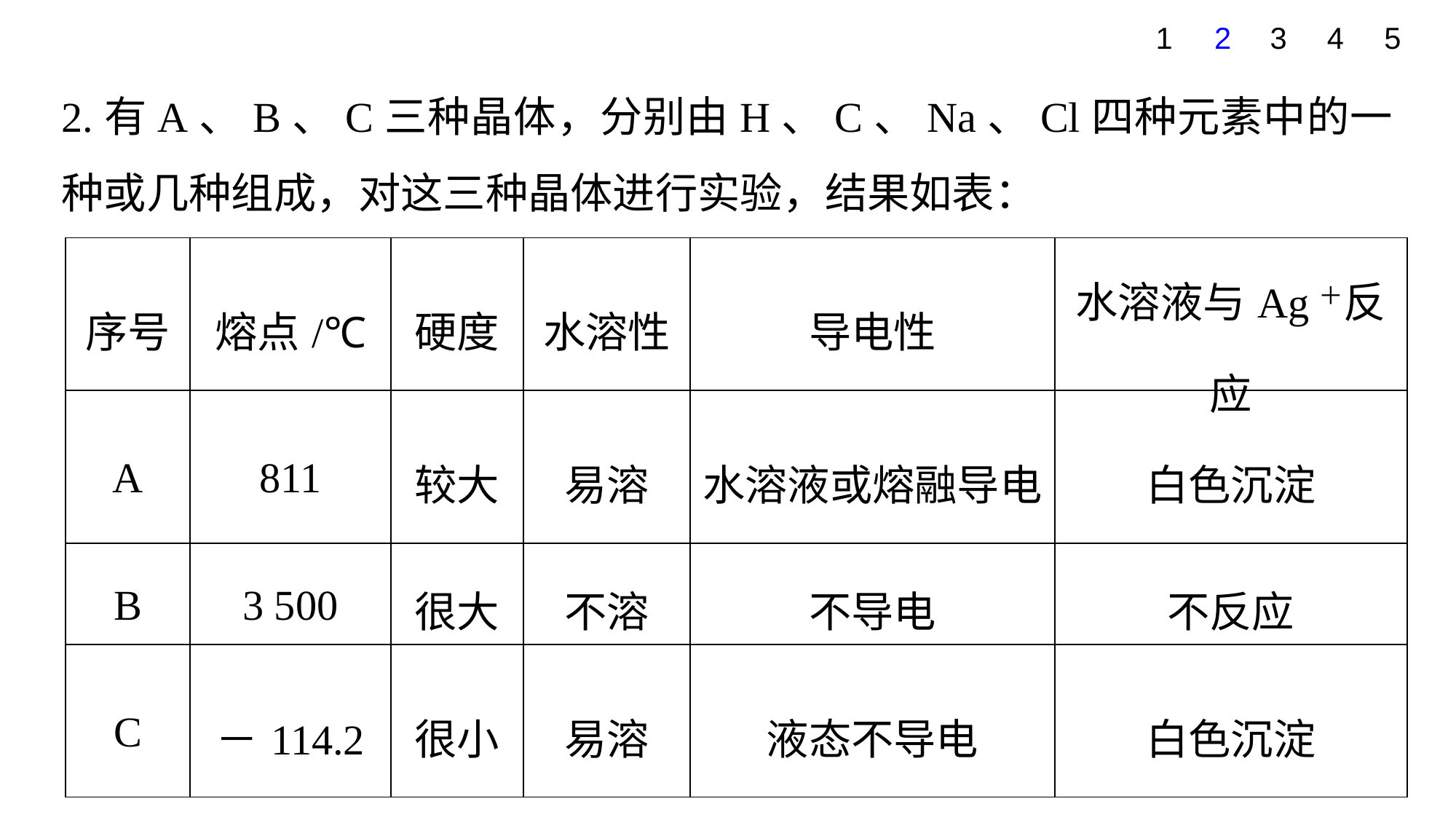

1
2
3
4
5
2.有A、B、C三种晶体，分别由H、C、Na、Cl四种元素中的一种或几种组成，对这三种晶体进行实验，结果如表：
| 序号 | 熔点/℃ | 硬度 | 水溶性 | 导电性 | 水溶液与Ag＋反应 |
| --- | --- | --- | --- | --- | --- |
| A | 811 | 较大 | 易溶 | 水溶液或熔融导电 | 白色沉淀 |
| B | 3 500 | 很大 | 不溶 | 不导电 | 不反应 |
| C | －114.2 | 很小 | 易溶 | 液态不导电 | 白色沉淀 |